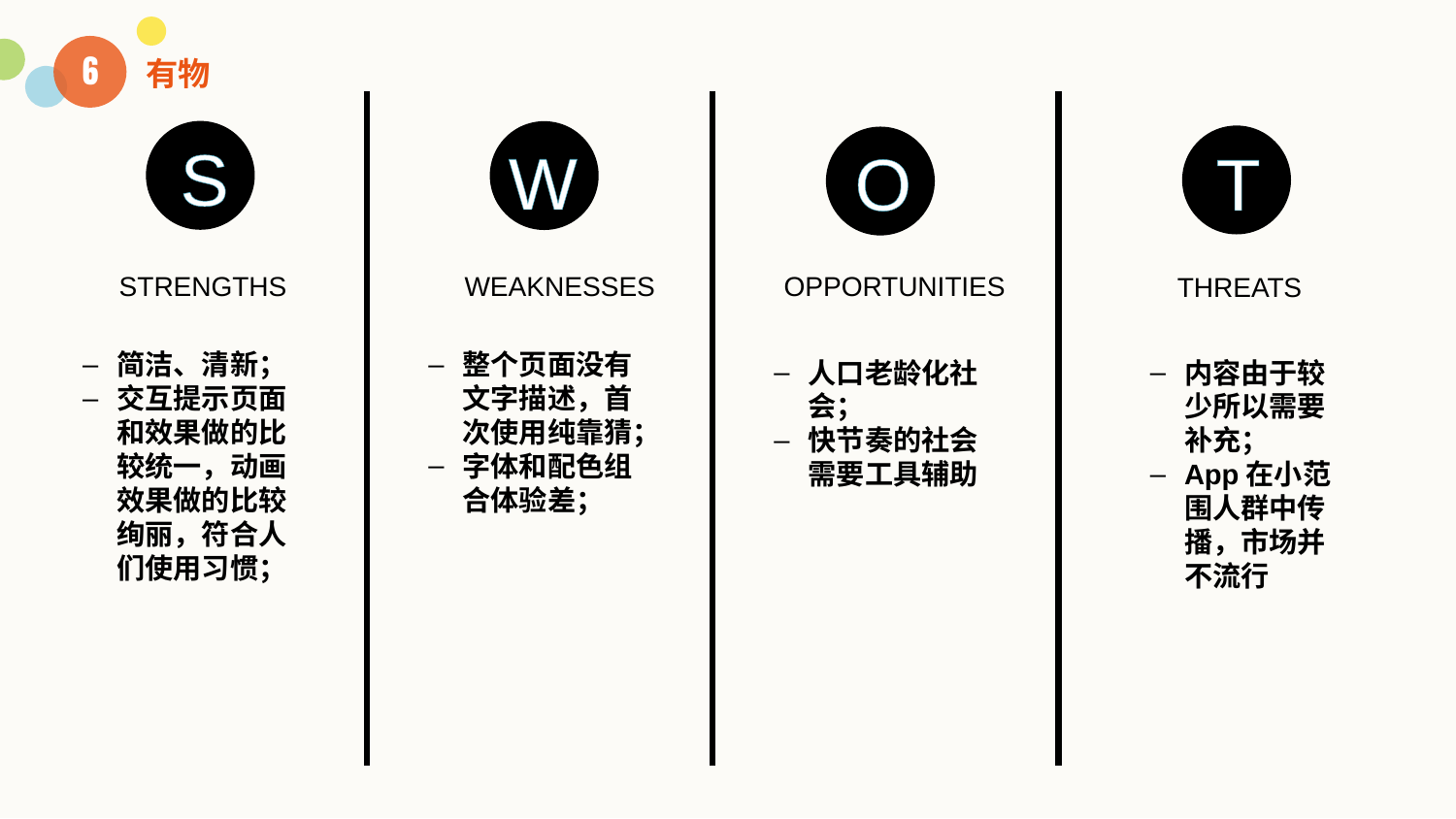

6
有物

S

W
O
T
STRENGTHS
WEAKNESSES
OPPORTUNITIES
THREATS
简洁、清新；
交互提示页面和效果做的比较统一，动画效果做的比较绚丽，符合人们使用习惯；

整个页面没有文字描述，首次使用纯靠猜；
字体和配色组合体验差；
内容由于较少所以需要补充；
App在小范围人群中传播，市场并不流行
人口老龄化社会；
快节奏的社会需要工具辅助